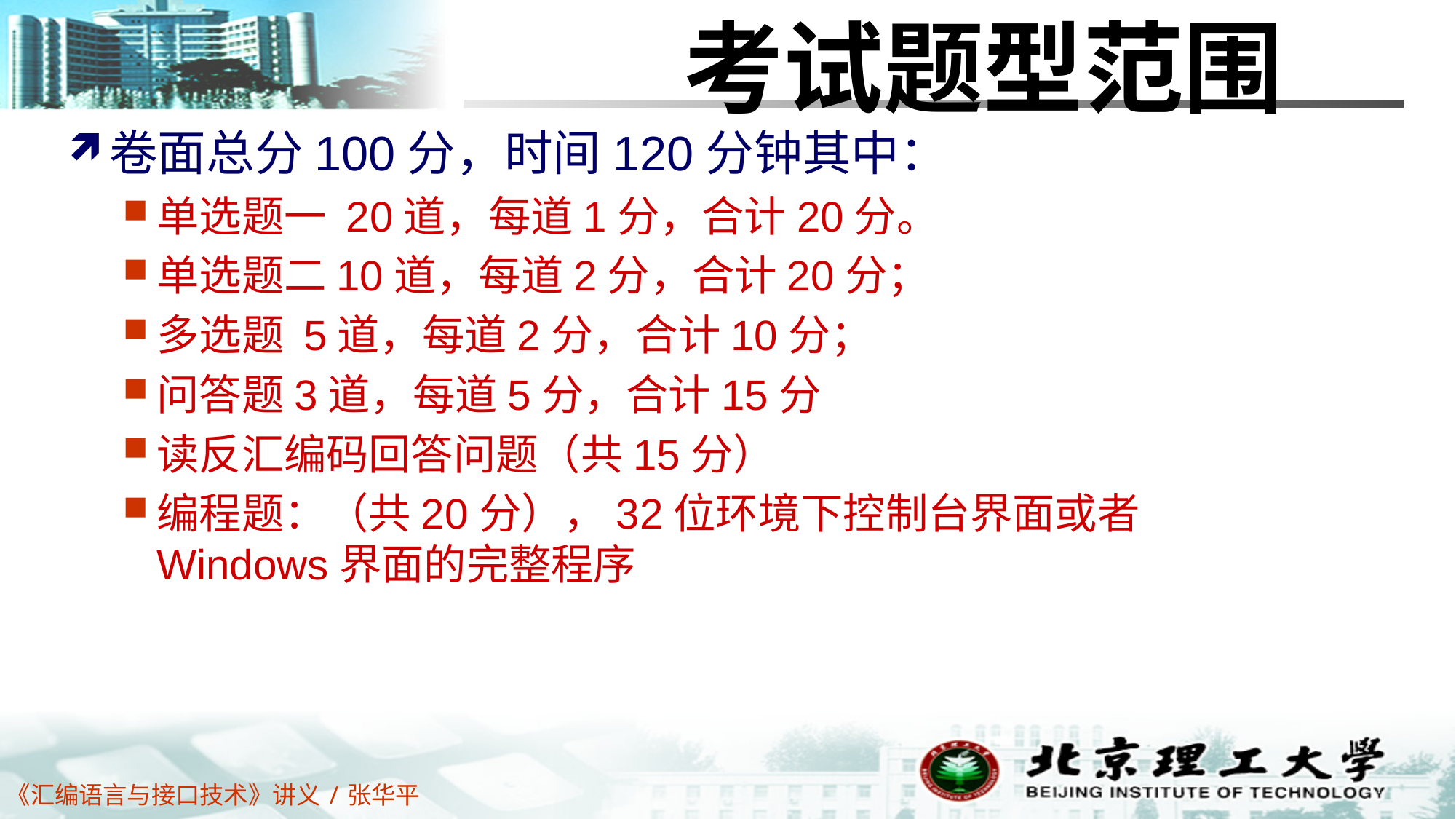

# 考试题型范围
卷面总分100分，时间120分钟其中：
单选题一 20道，每道1分，合计20分。
单选题二10道，每道2分，合计20分；
多选题 5道，每道2分，合计10分；
问答题3道，每道5分，合计15分
读反汇编码回答问题（共15分）
编程题：（共20分），32位环境下控制台界面或者Windows界面的完整程序